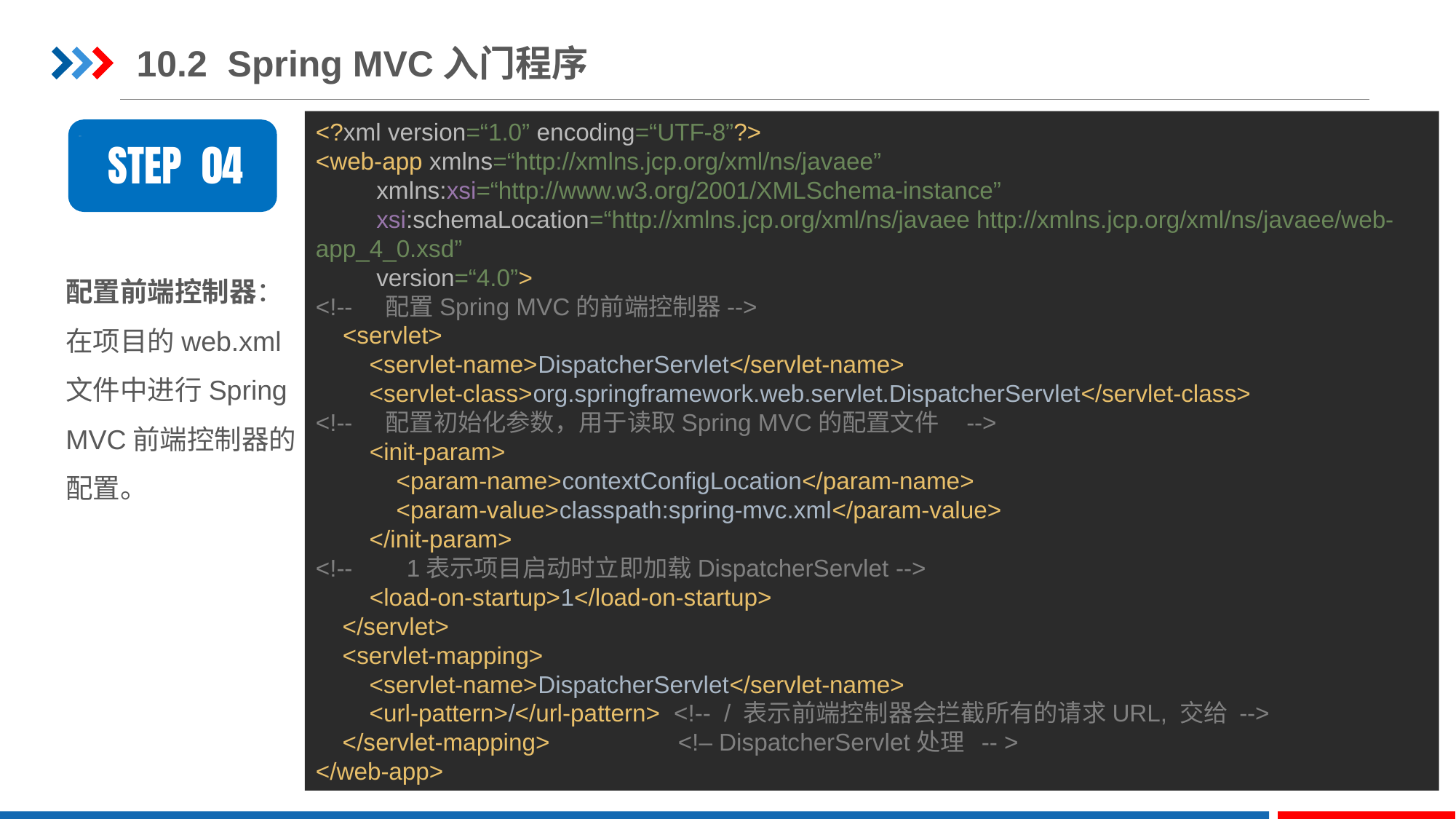

10.2  Spring MVC入门程序
<?xml version=“1.0” encoding=“UTF-8”?>
<web-app xmlns=“http://xmlns.jcp.org/xml/ns/javaee”
         xmlns:xsi=“http://www.w3.org/2001/XMLSchema-instance”
         xsi:schemaLocation=“http://xmlns.jcp.org/xml/ns/javaee http://xmlns.jcp.org/xml/ns/javaee/web-app_4_0.xsd”
         version=“4.0”>
<!--    配置Spring MVC的前端控制器-->
    <servlet>
        <servlet-name>DispatcherServlet</servlet-name>
        <servlet-class>org.springframework.web.servlet.DispatcherServlet</servlet-class>
<!--    配置初始化参数，用于读取Spring MVC的配置文件    -->
        <init-param>
            <param-name>contextConfigLocation</param-name>
            <param-value>classpath:spring-mvc.xml</param-value>
        </init-param>
<!--        1表示项目启动时立即加载DispatcherServlet -->
        <load-on-startup>1</load-on-startup>
    </servlet>
    <servlet-mapping>
        <servlet-name>DispatcherServlet</servlet-name>
        <url-pattern>/</url-pattern>  <!--  / 表示前端控制器会拦截所有的请求URL, 交给 -->
    </servlet-mapping>                   <!– DispatcherServlet处理  -- >
</web-app>

STEP  04
配置前端控制器：在项目的web.xml文件中进行Spring MVC前端控制器的配置。